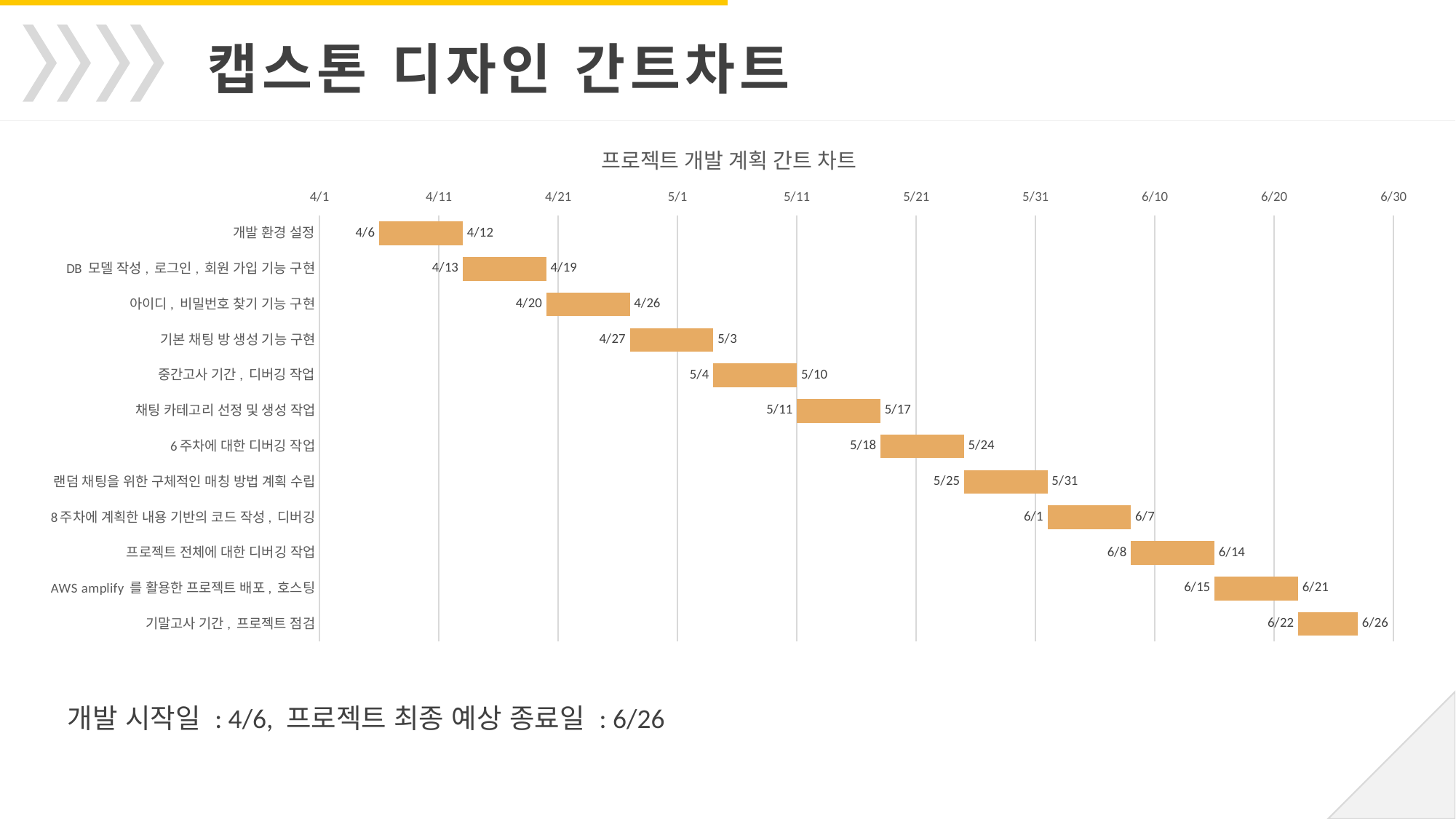

캡스톤 디자인 간트차트

### Chart: 프로젝트 개발 계획 간트 차트

| Category | 시작일 | 기간 | 종료일 |
|---|---|---|---|
| 개발 환경 설정 | 43927.0 | 7.0 | 43933.0 |
| DB 모델 작성, 로그인, 회원 가입 기능 구현 | 43934.0 | 7.0 | 43940.0 |
| 아이디, 비밀번호 찾기 기능 구현 | 43941.0 | 7.0 | 43947.0 |
| 기본 채팅 방 생성 기능 구현 | 43948.0 | 7.0 | 43954.0 |
| 중간고사 기간, 디버깅 작업 | 43955.0 | 7.0 | 43961.0 |
| 채팅 카테고리 선정 및 생성 작업 | 43962.0 | 7.0 | 43968.0 |
| 6주차에 대한 디버깅 작업 | 43969.0 | 7.0 | 43975.0 |
| 랜덤 채팅을 위한 구체적인 매칭 방법 계획 수립 | 43976.0 | 7.0 | 43982.0 |
| 8주차에 계획한 내용 기반의 코드 작성, 디버깅 | 43983.0 | 7.0 | 43989.0 |
| 프로젝트 전체에 대한 디버깅 작업 | 43990.0 | 7.0 | 43996.0 |
| AWS amplify 를 활용한 프로젝트 배포, 호스팅 | 43997.0 | 7.0 | 44003.0 |
| 기말고사 기간, 프로젝트 점검 | 44004.0 | 5.0 | 44008.0 |
개발 시작일 : 4/6, 프로젝트 최종 예상 종료일 : 6/26